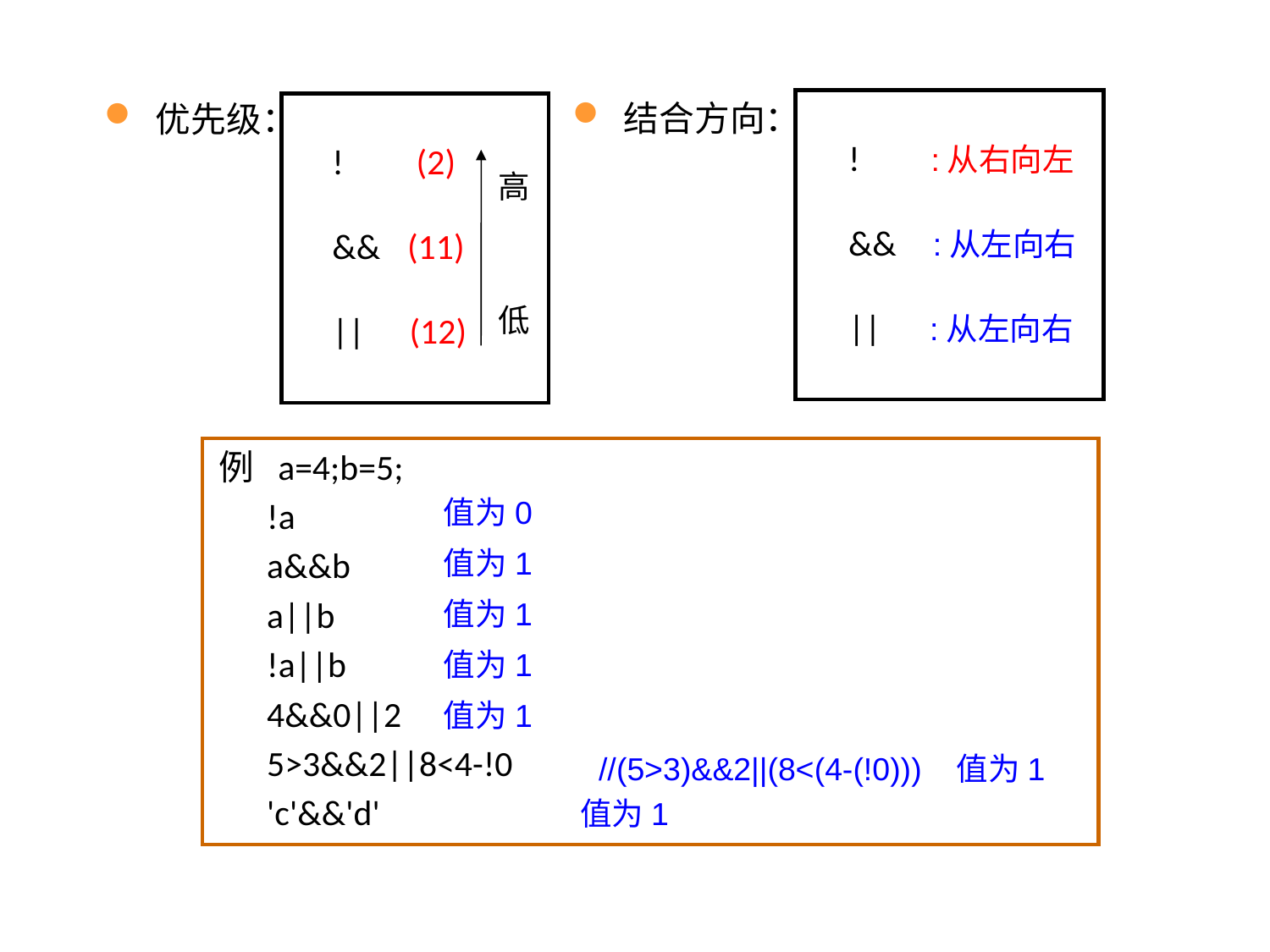

!        :从右向左

&&    :从左向右

||     :从左向右

 结合方向：

!         (2)

&&   (11)

||     (12)

高
低
 优先级：
例  a=4;b=5;
      !a
      a&&b
      a||b
      !a||b
      4&&0||2
      5>3&&2||8<4-!0
      'c'&&'d'
值为0
值为1
值为1
值为1
值为1
//(5>3)&&2||(8<(4-(!0)))   值为1
值为1